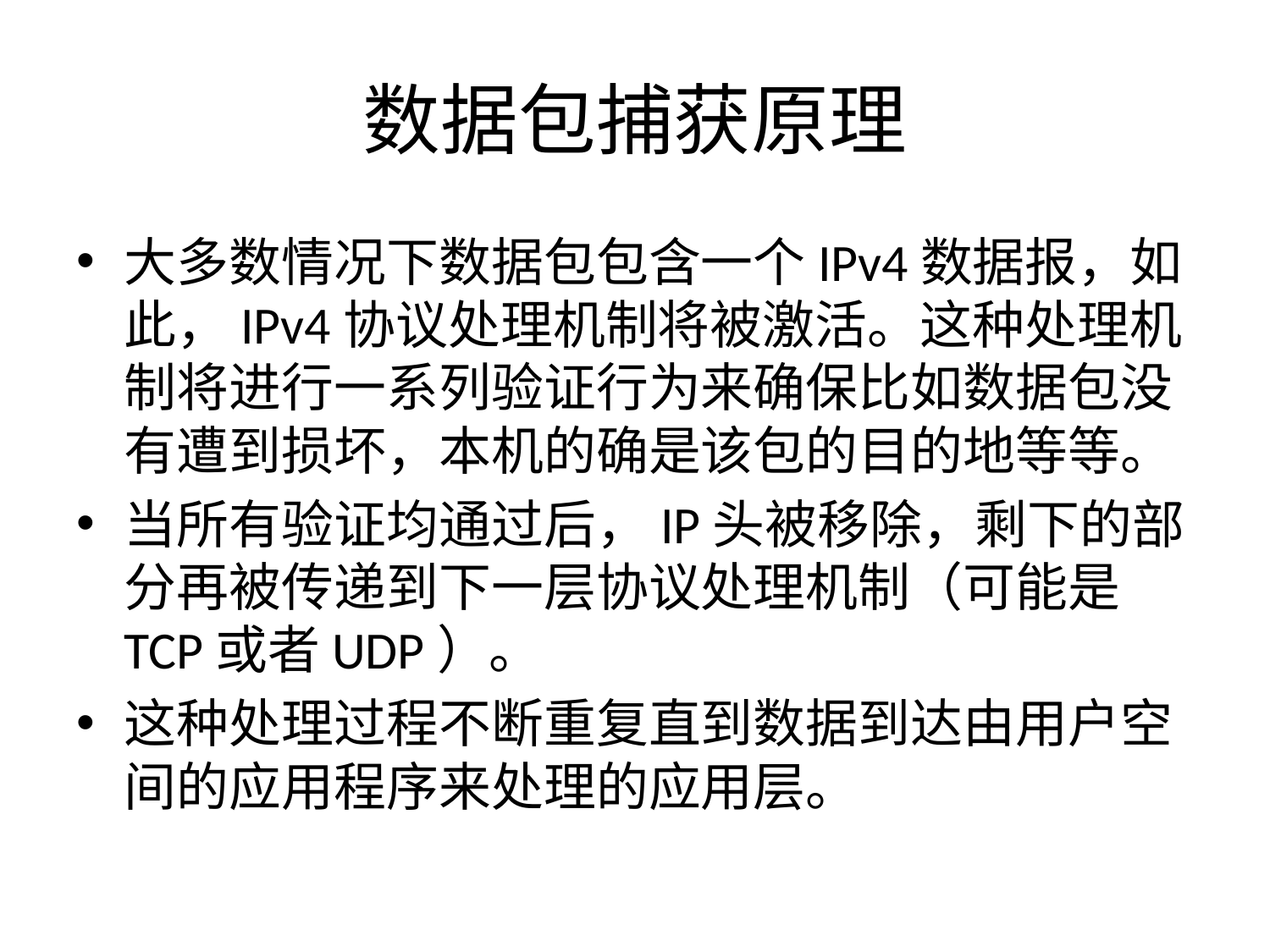

# 数据包捕获原理
大多数情况下数据包包含一个IPv4数据报，如此，IPv4协议处理机制将被激活。这种处理机制将进行一系列验证行为来确保比如数据包没有遭到损坏，本机的确是该包的目的地等等。
当所有验证均通过后，IP头被移除，剩下的部分再被传递到下一层协议处理机制（可能是TCP或者UDP）。
这种处理过程不断重复直到数据到达由用户空间的应用程序来处理的应用层。